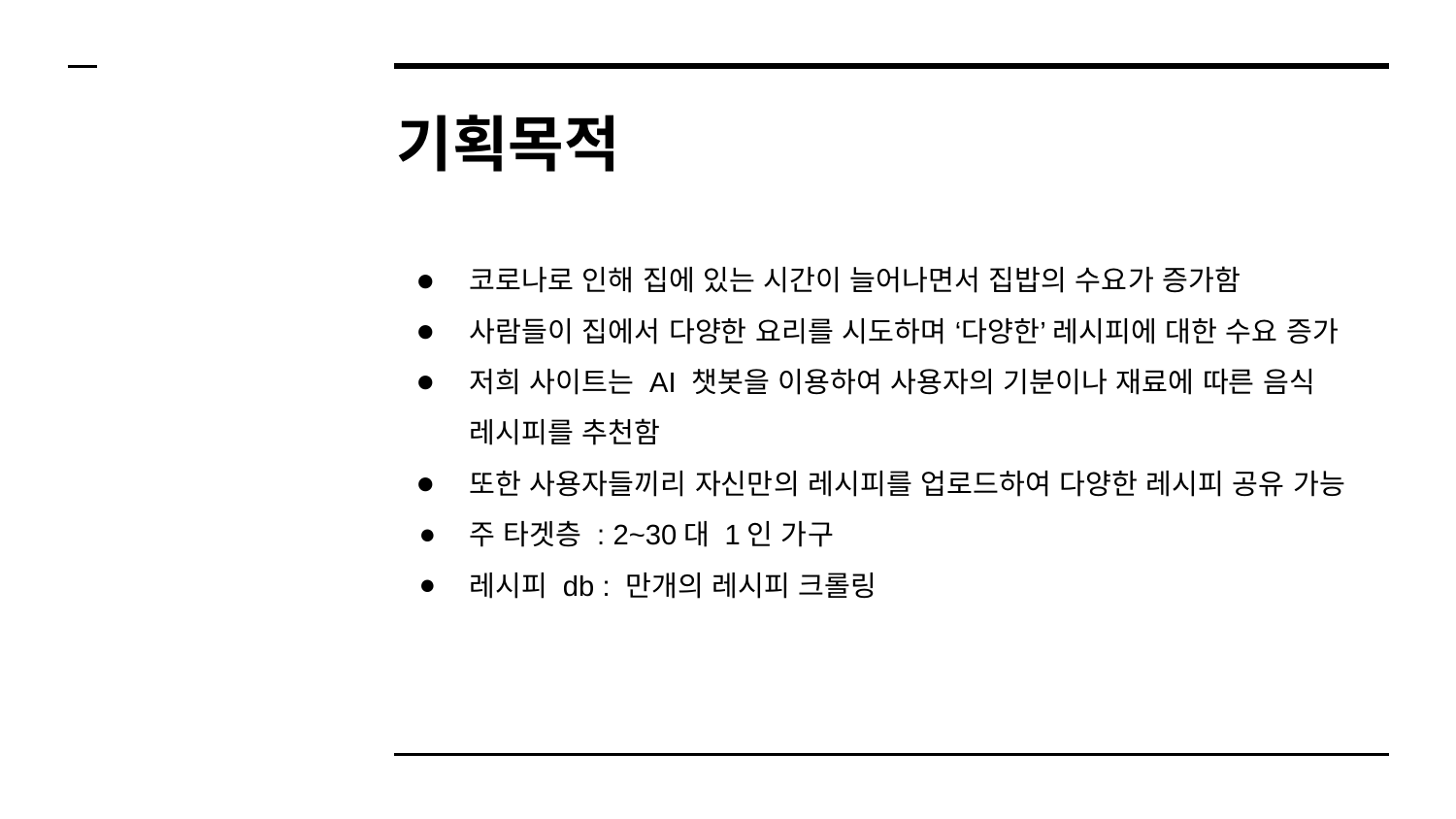

# 기획목적
코로나로 인해 집에 있는 시간이 늘어나면서 집밥의 수요가 증가함
사람들이 집에서 다양한 요리를 시도하며 ‘다양한’ 레시피에 대한 수요 증가
저희 사이트는 AI 챗봇을 이용하여 사용자의 기분이나 재료에 따른 음식 레시피를 추천함
또한 사용자들끼리 자신만의 레시피를 업로드하여 다양한 레시피 공유 가능
주 타겟층 : 2~30대 1인 가구
레시피 db : 만개의 레시피 크롤링